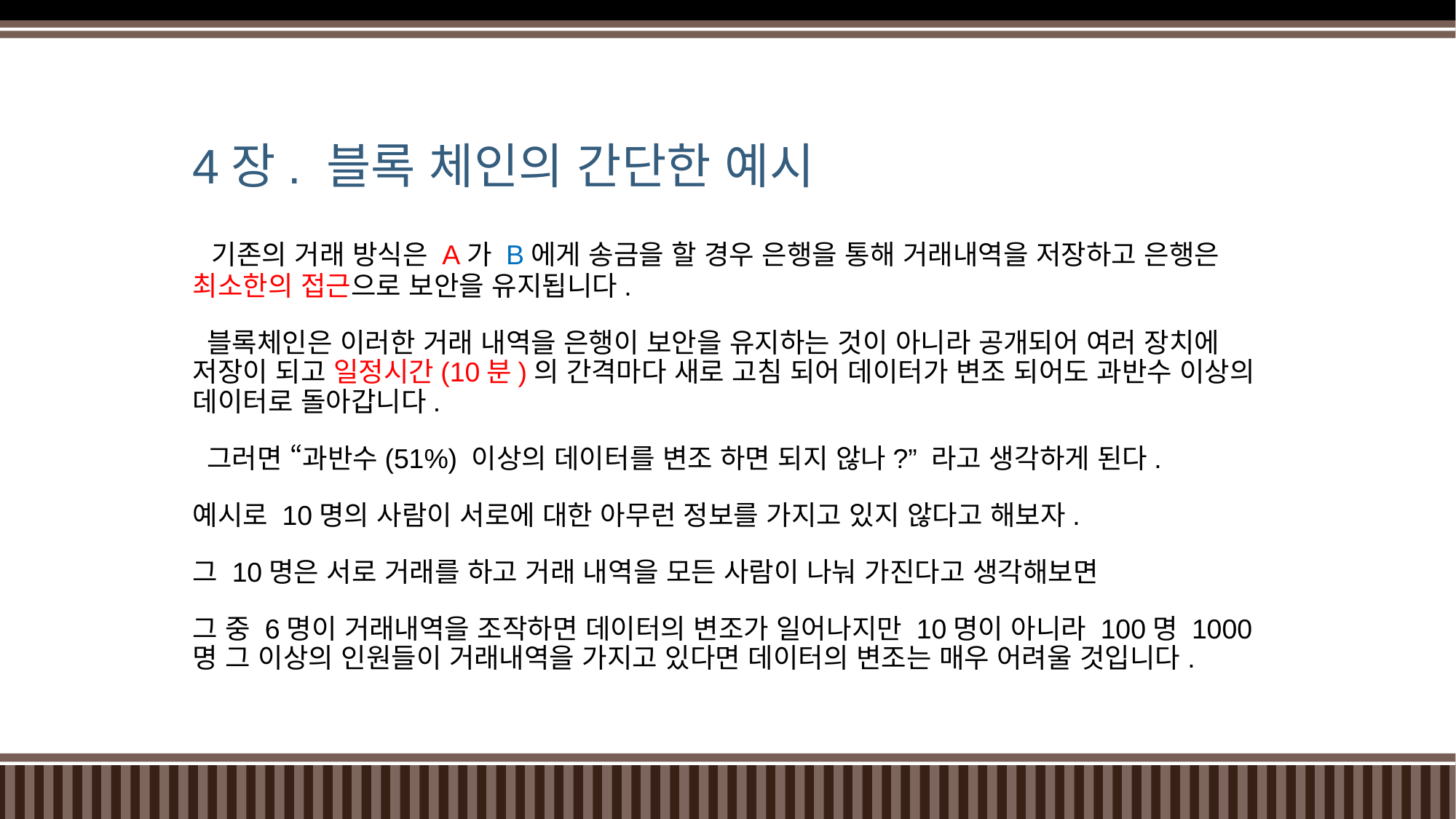

# 4장. 블록 체인의 간단한 예시
 기존의 거래 방식은 A가 B에게 송금을 할 경우 은행을 통해 거래내역을 저장하고 은행은 최소한의 접근으로 보안을 유지됩니다.
 블록체인은 이러한 거래 내역을 은행이 보안을 유지하는 것이 아니라 공개되어 여러 장치에 저장이 되고 일정시간(10분)의 간격마다 새로 고침 되어 데이터가 변조 되어도 과반수 이상의 데이터로 돌아갑니다.
 그러면 “과반수(51%) 이상의 데이터를 변조 하면 되지 않나?” 라고 생각하게 된다.
예시로 10명의 사람이 서로에 대한 아무런 정보를 가지고 있지 않다고 해보자.
그 10명은 서로 거래를 하고 거래 내역을 모든 사람이 나눠 가진다고 생각해보면
그 중 6명이 거래내역을 조작하면 데이터의 변조가 일어나지만 10명이 아니라 100명 1000명 그 이상의 인원들이 거래내역을 가지고 있다면 데이터의 변조는 매우 어려울 것입니다.